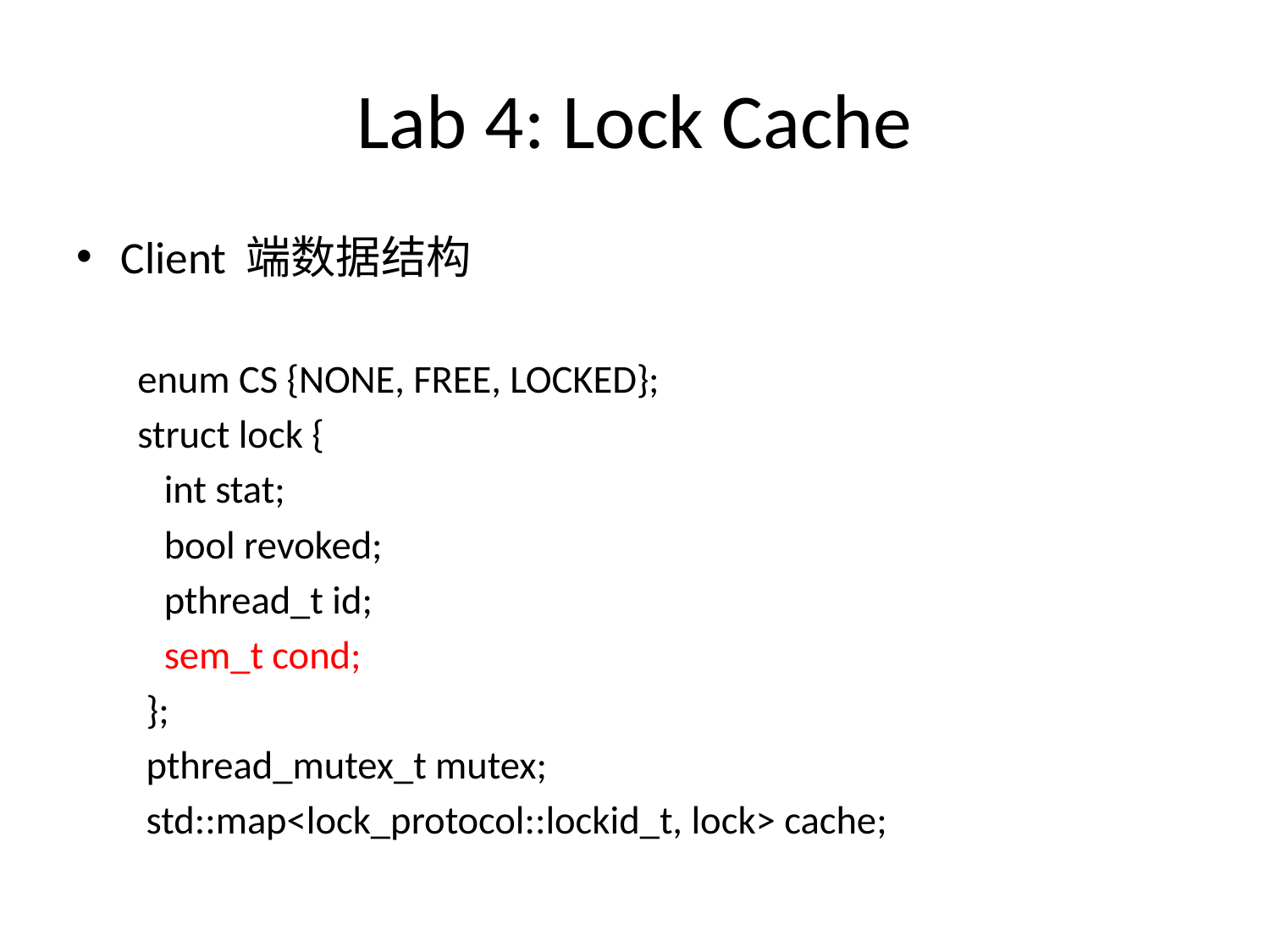

# Lab 4: Lock Cache
Client 端数据结构

 enum CS {NONE, FREE, LOCKED};
 struct lock {
    int stat;
    bool revoked;
    pthread_t id;
    sem_t cond;
  };
  pthread_mutex_t mutex;
  std::map<lock_protocol::lockid_t, lock> cache;